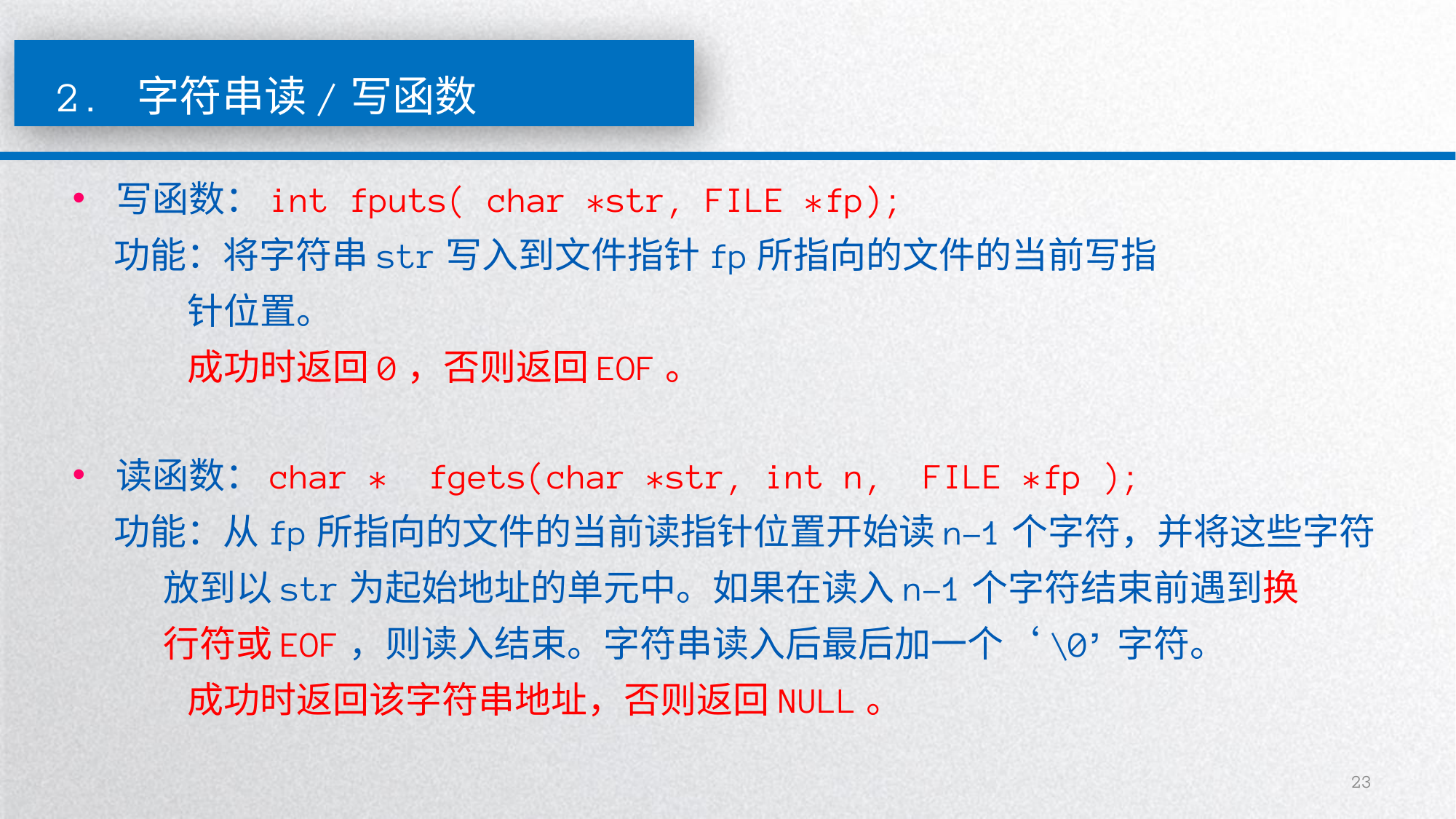

2. 字符串读/写函数

写函数：int fputs( char *str, FILE *fp);
    功能：将字符串str写入到文件指针fp所指向的文件的当前写指
             针位置。
             成功时返回0，否则返回EOF。

读函数：char *  fgets(char *str, int n,  FILE *fp );
    功能：从fp所指向的文件的当前读指针位置开始读n-1个字符，并将这些字符
          放到以str为起始地址的单元中。如果在读入n-1个字符结束前遇到换
          行符或EOF，则读入结束。字符串读入后最后加一个‘\0’字符。
             成功时返回该字符串地址，否则返回NULL。
23